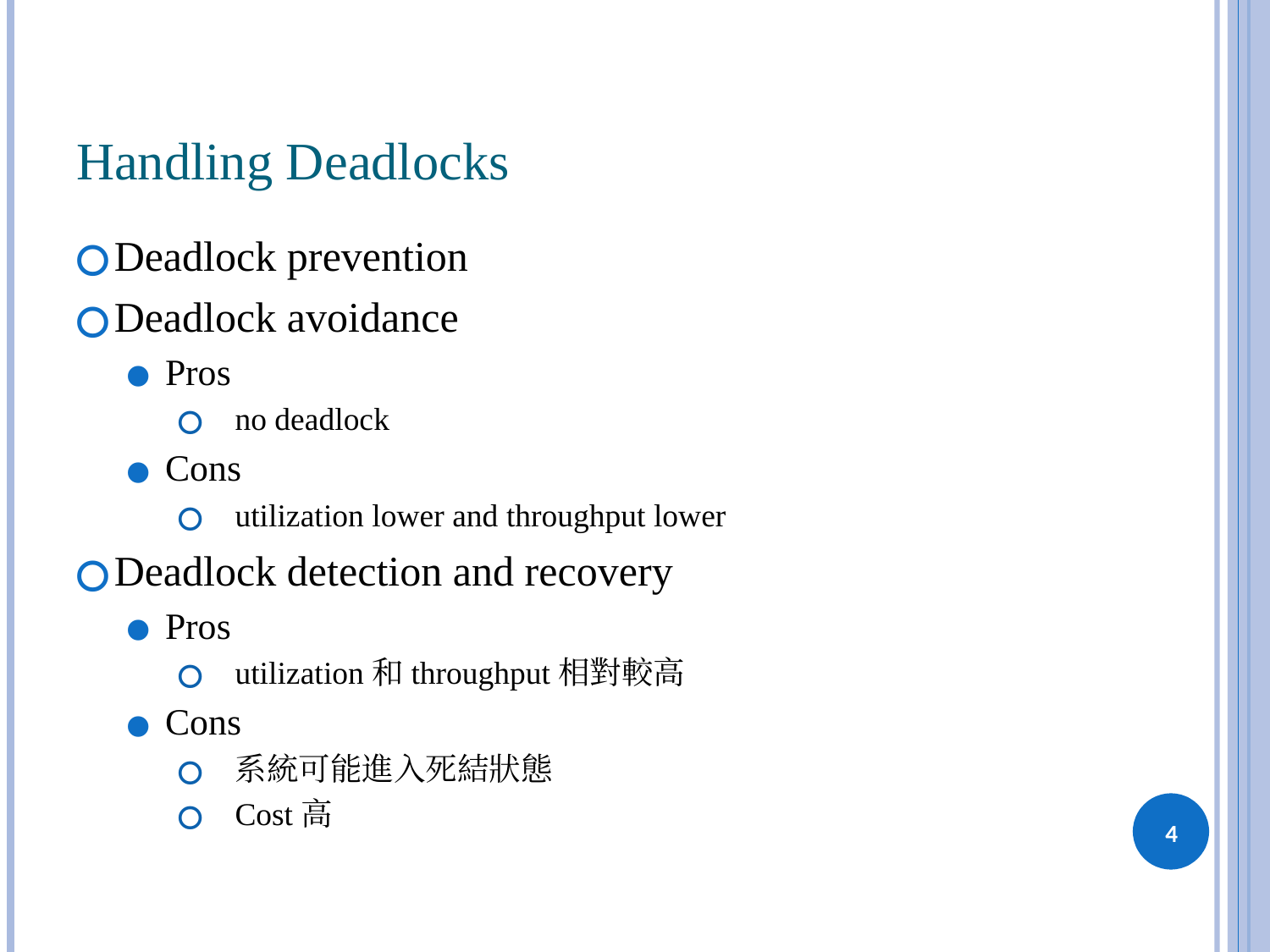

# Handling Deadlocks
Deadlock prevention
Deadlock avoidance
Pros
no deadlock
Cons
utilization lower and throughput lower
Deadlock detection and recovery
Pros
utilization和throughput相對較高
Cons
系統可能進入死結狀態
Cost高

4